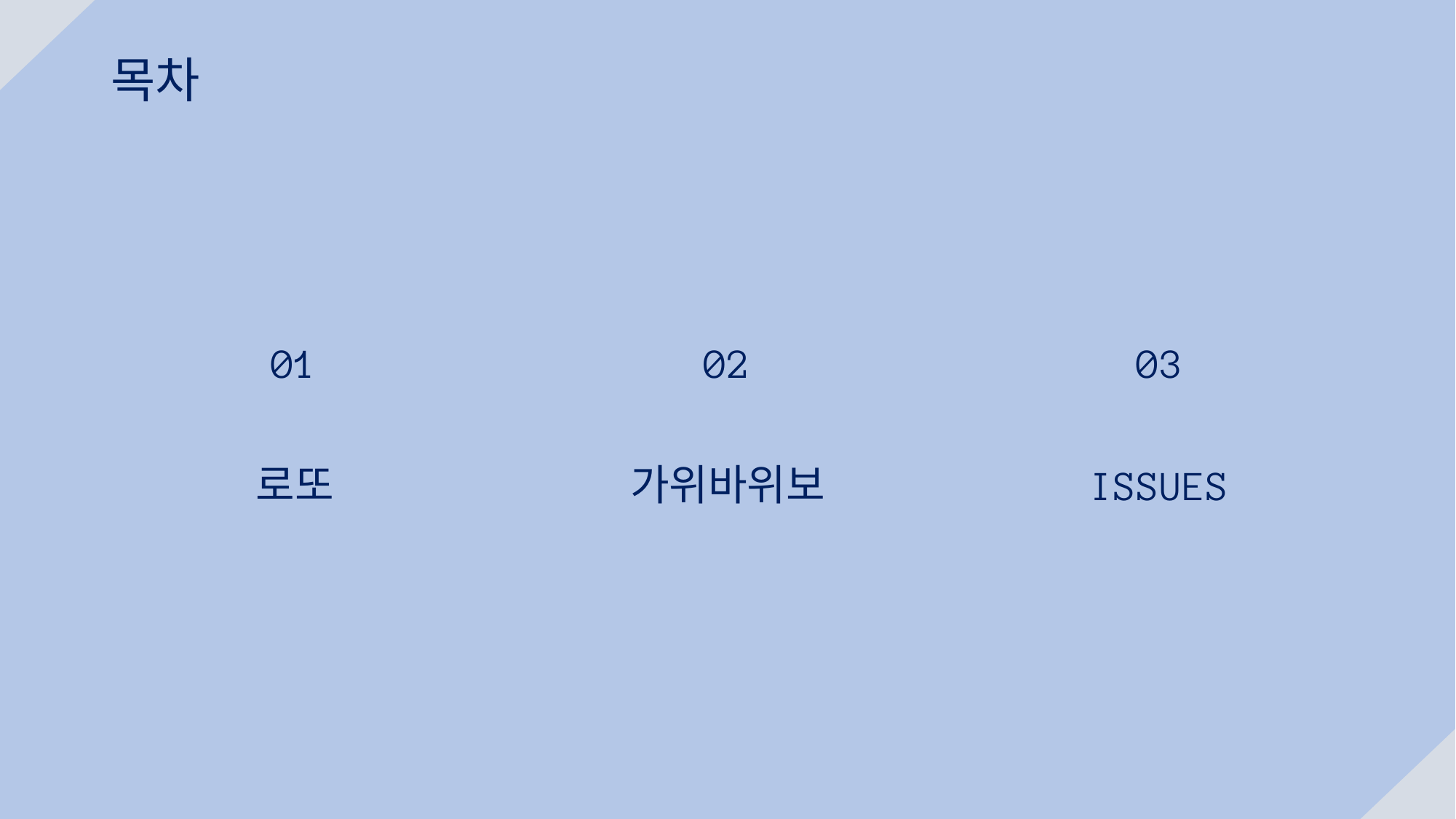

# 목차
02

가위바위보
03

ISSUES
01

로또